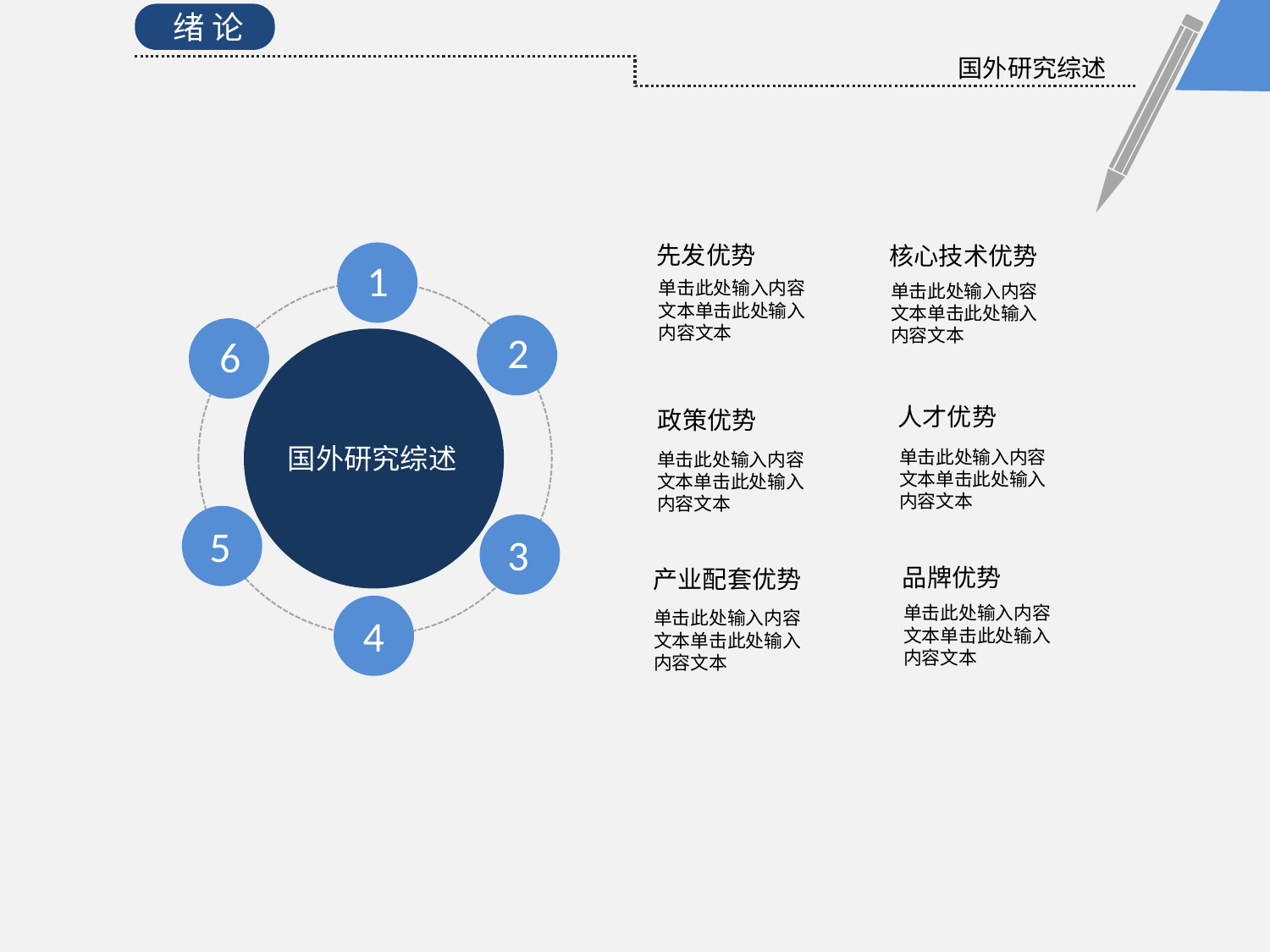

绪 论

国外研究综述
先发优势
核心技术优势

1
单击此处输入内容
文本单击此处输入
内容文本

单击此处输入内容
文本单击此处输入
内容文本

2
6

人才优势
政策优势
国外研究综述
单击此处输入内容
文本单击此处输入
内容文本

单击此处输入内容
文本单击此处输入
内容文本

5

3
品牌优势
产业配套优势
单击此处输入内容
文本单击此处输入
内容文本

单击此处输入内容
文本单击此处输入
内容文本

4